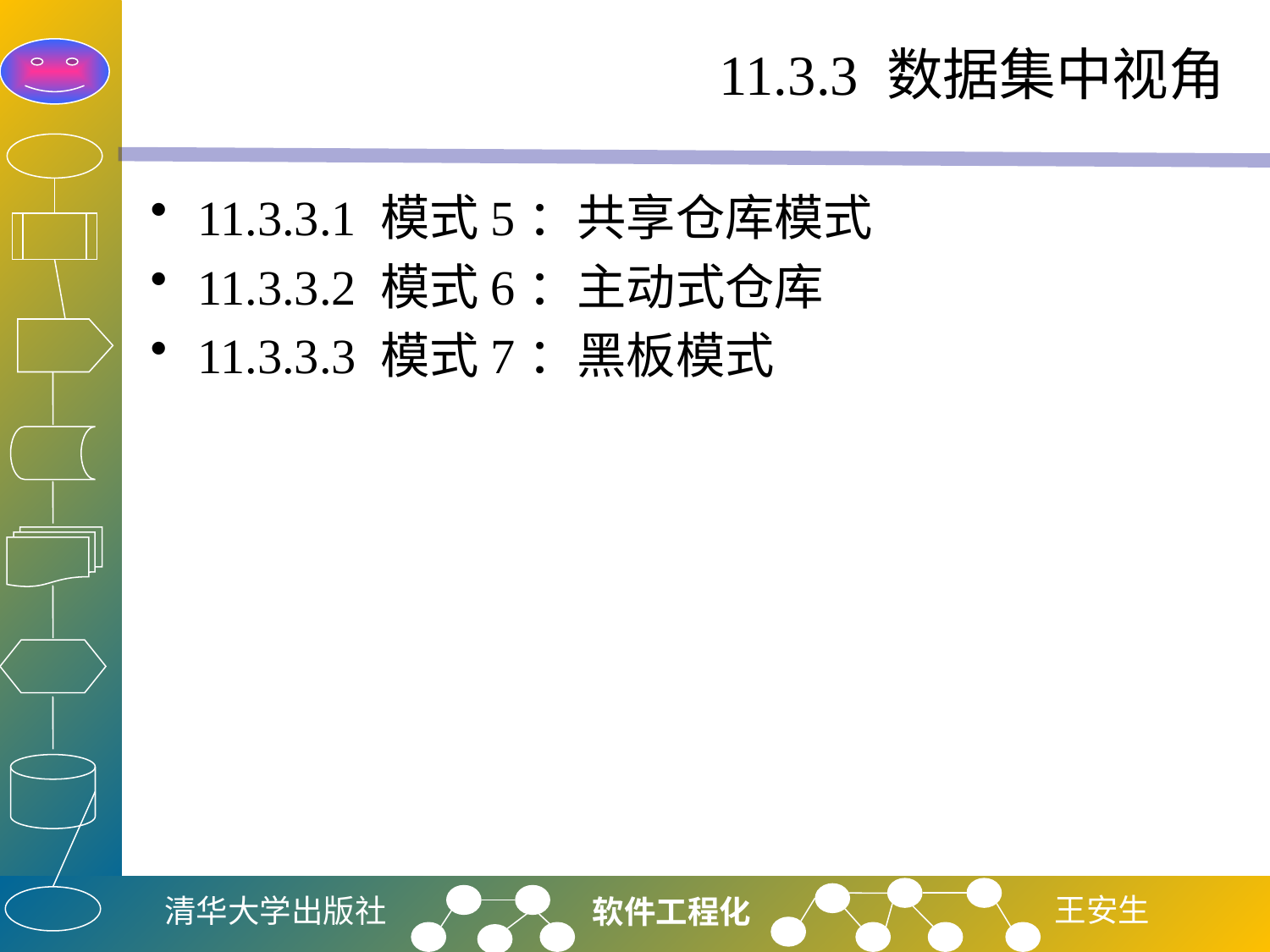

# 11.3.3 数据集中视角
11.3.3.1 模式5：共享仓库模式
11.3.3.2 模式6：主动式仓库
11.3.3.3 模式7：黑板模式